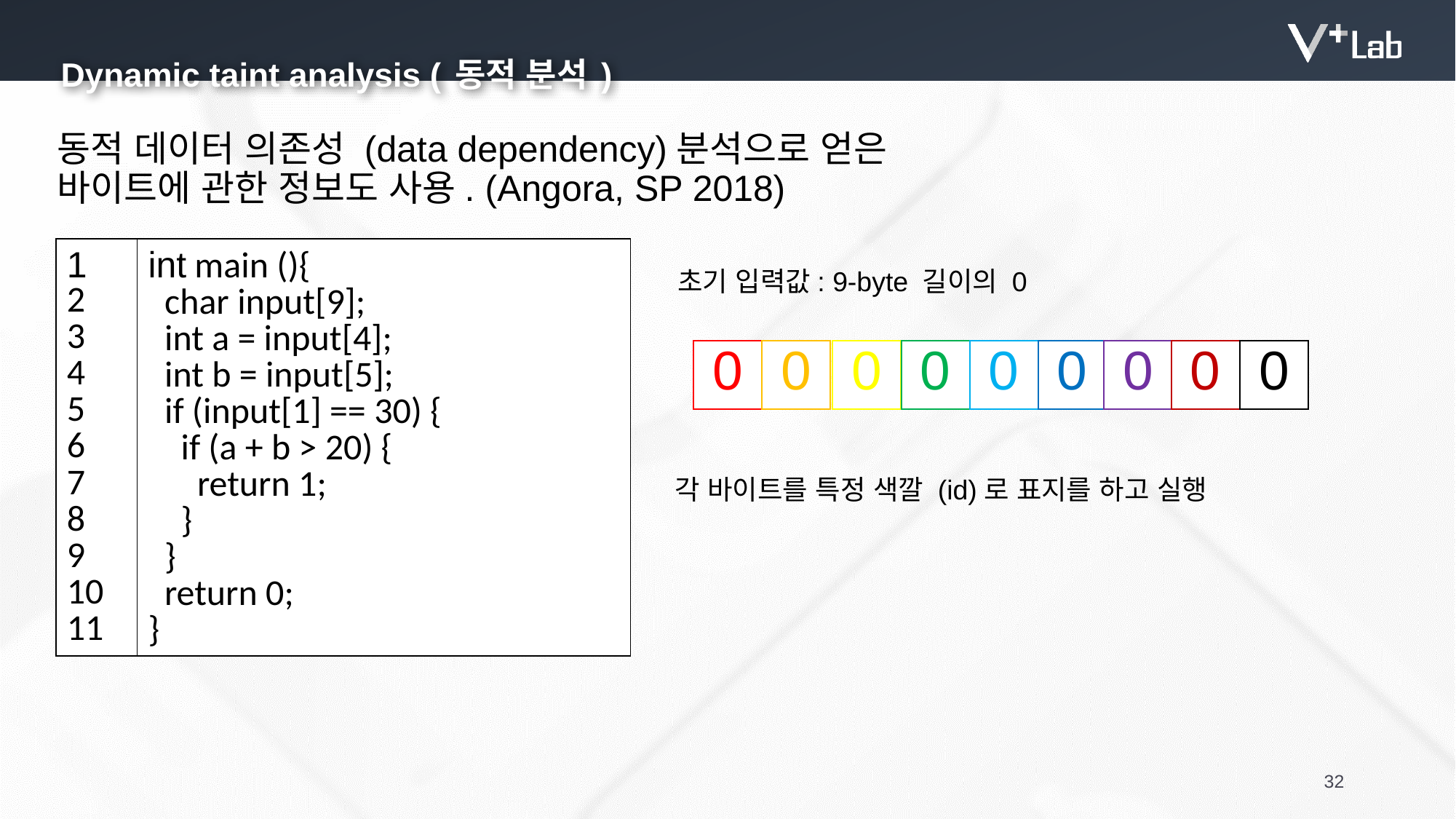

Dynamic taint analysis (동적 분석)
동적 데이터 의존성 (data dependency)분석으로 얻은
바이트에 관한 정보도 사용. (Angora, SP 2018)

| 1 2 3 4 5 6 7 8 9 10 11 | int main (){ char input[9]; int a = input[4]; int b = input[5]; if (input[1] == 30) { if (a + b > 20) { return 1; } } return 0; } |
| --- | --- |
초기 입력값: 9-byte 길이의 0
0
0
0
0
0
0
0
0
0
각 바이트를 특정 색깔 (id)로 표지를 하고 실행
32